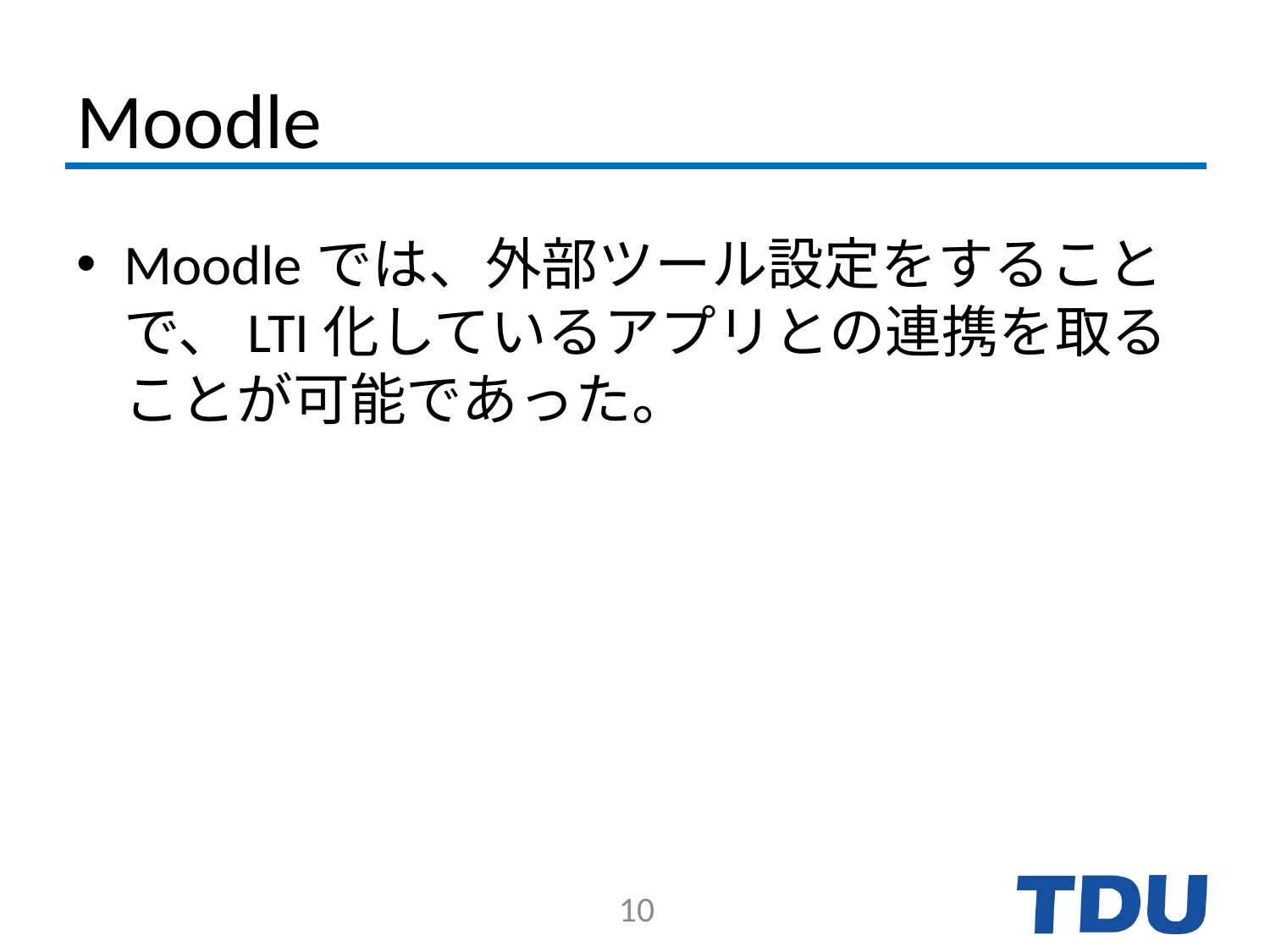

# Moodle
Moodleでは、外部ツール設定をすることで、LTI化しているアプリとの連携を取ることが可能であった。

10